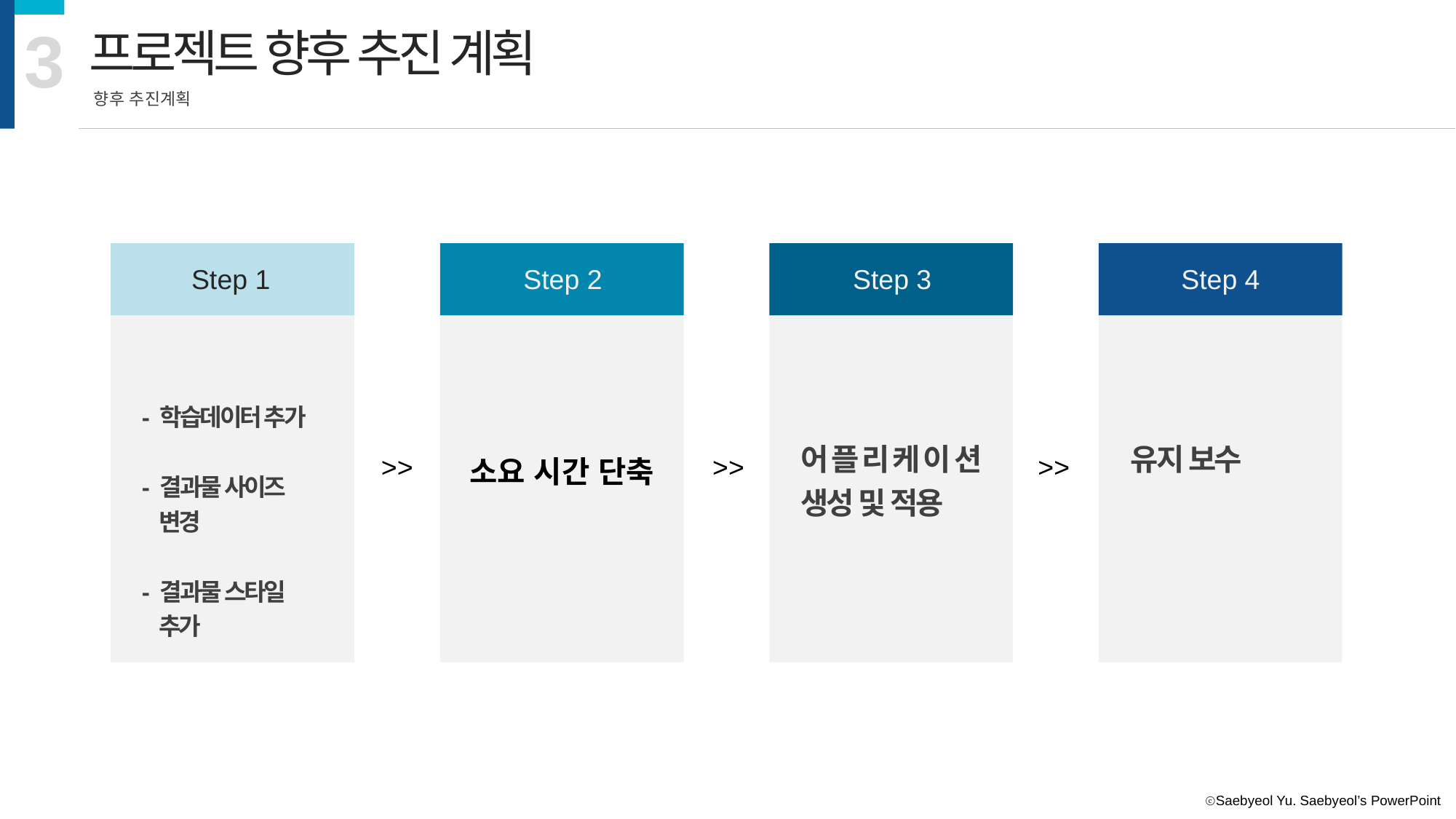

3
프로젝트 향후 추진 계획
향후 추진계획

소요 시간 단축

Step 1
Step 2
Step 3
Step 4
- 학습데이터 추가

- 결과물 사이즈
  변경

- 결과물 스타일
  추가

어플리케이션 생성 및 적용

유지 보수
>>
>>
>>